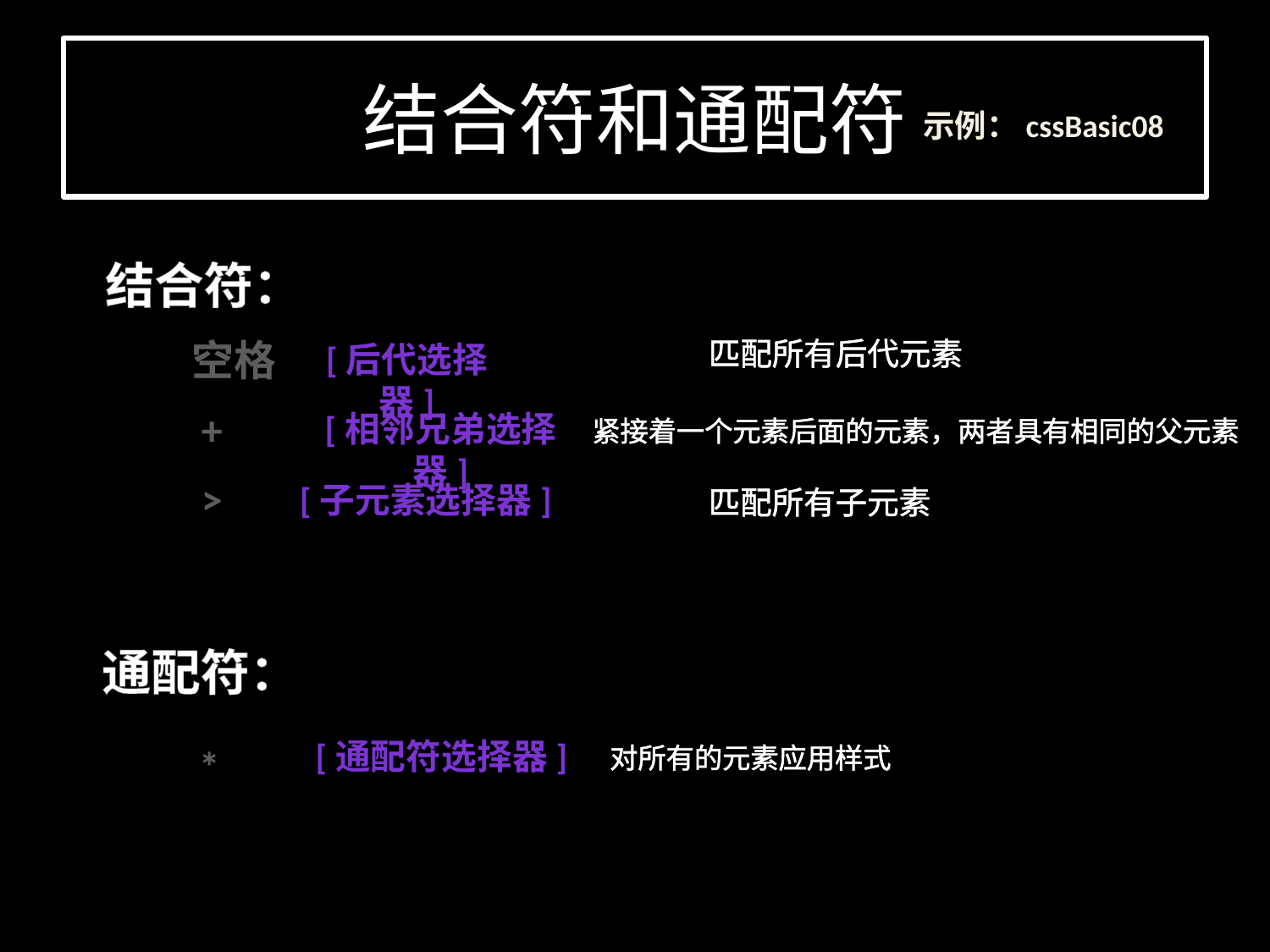

# 结合符和通配符
示例：cssBasic08
结合符：
空格
匹配所有后代元素
[后代选择器]
+
[相邻兄弟选择器]
紧接着一个元素后面的元素，两者具有相同的父元素
>
[子元素选择器]
匹配所有子元素
通配符：
[通配符选择器]
*
对所有的元素应用样式